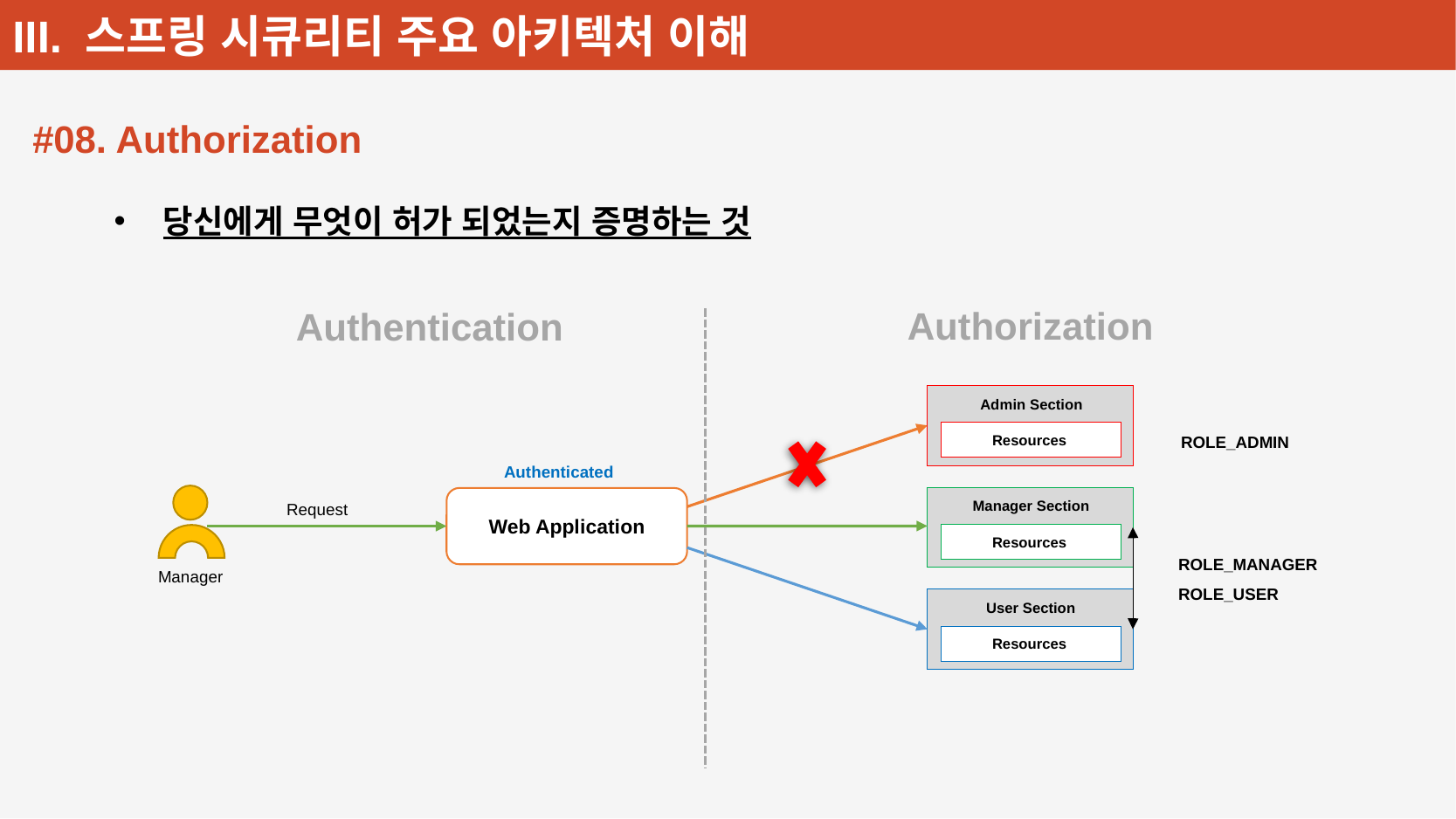

#08. Authorization
당신에게 무엇이 허가 되었는지 증명하는 것
Authorization
Authentication

Admin Section
ROLE_ADMIN

Resources

Authenticated

Web Application
Manager Section
Request

Resources
ROLE_MANAGER
ROLE_USER
Manager

User Section

Resources